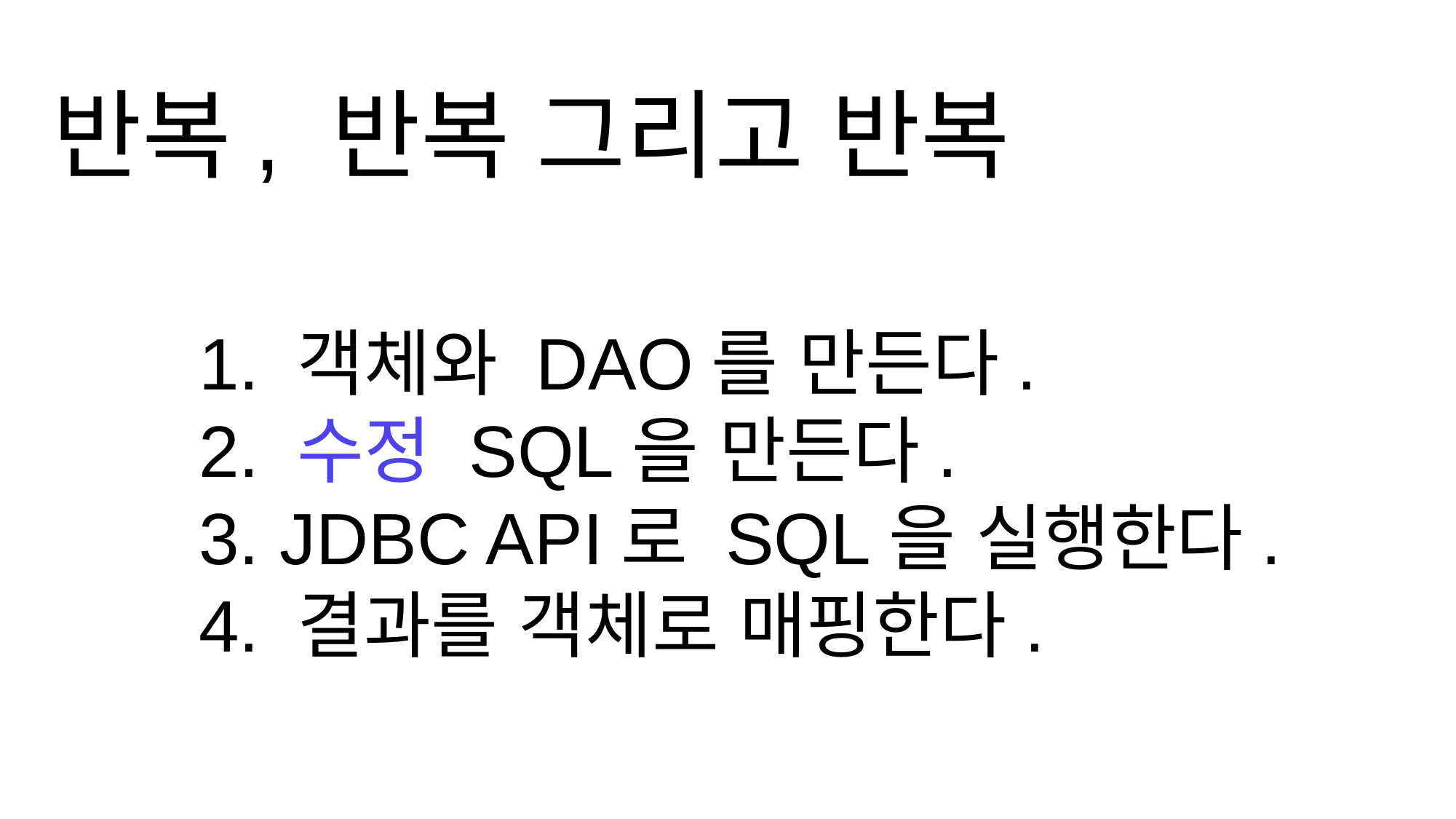

반복, 반복 그리고 반복
1. 객체와 DAO를 만든다.
2. 수정 SQL을 만든다.
3. JDBC API로 SQL을 실행한다.
4. 결과를 객체로 매핑한다.